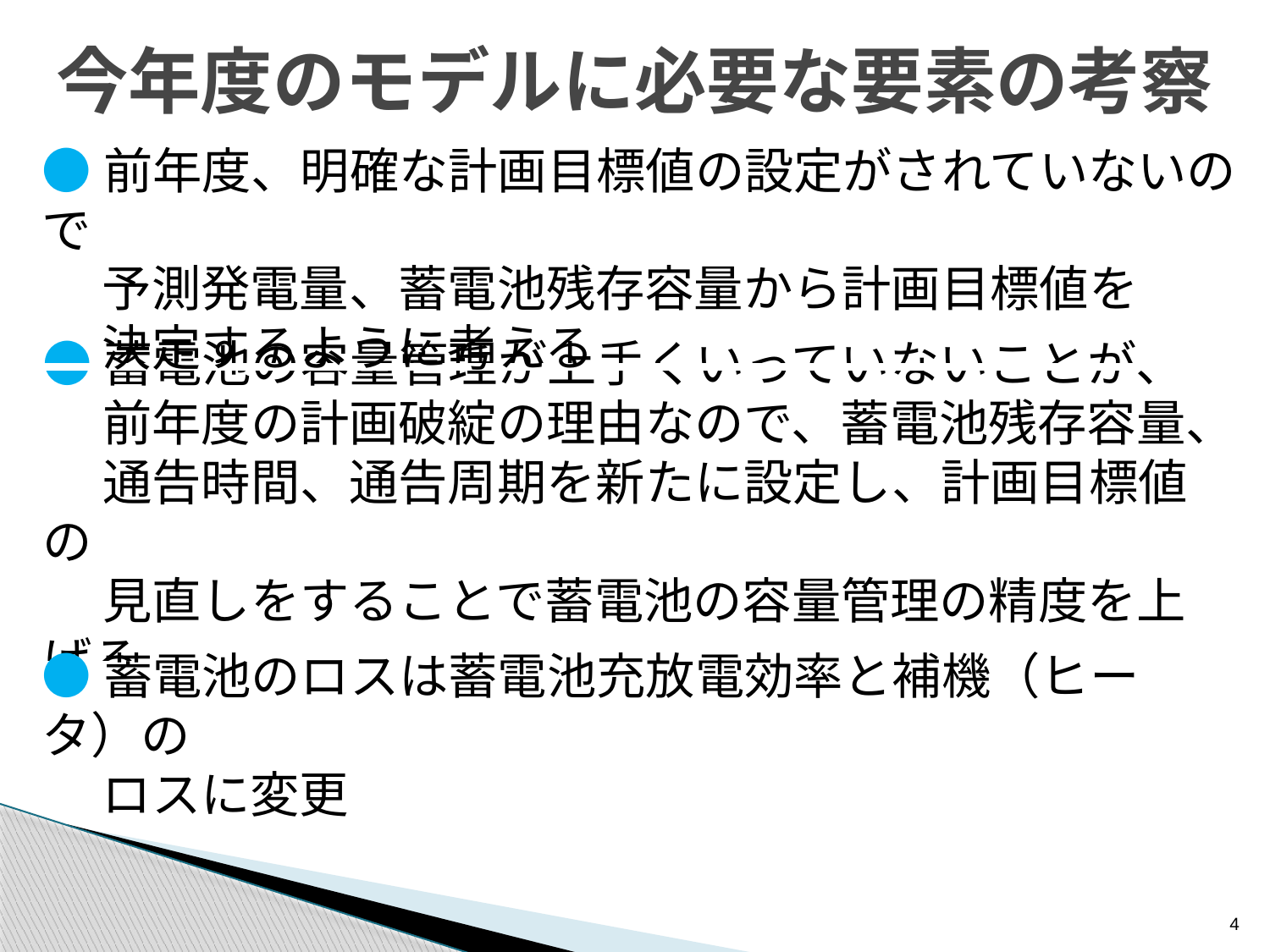

# 今年度のモデルに必要な要素の考察
●前年度、明確な計画目標値の設定がされていないので
　 予測発電量、蓄電池残存容量から計画目標値を
　 決定するように考える
●蓄電池の容量管理が上手くいっていないことが、
　 前年度の計画破綻の理由なので、蓄電池残存容量、
　 通告時間、通告周期を新たに設定し、計画目標値の
　 見直しをすることで蓄電池の容量管理の精度を上げる
●蓄電池のロスは蓄電池充放電効率と補機（ヒータ）の
　 ロスに変更
4